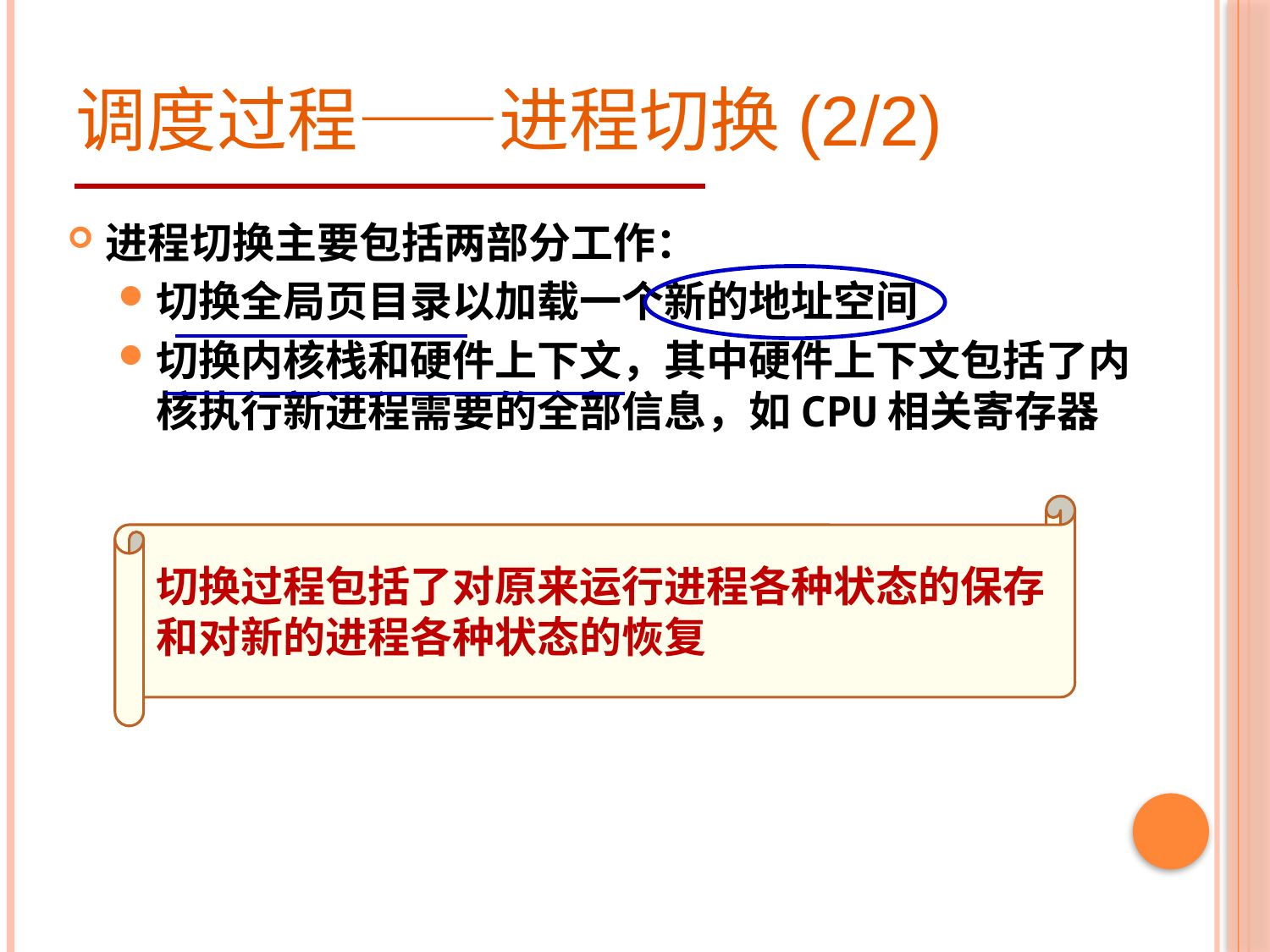

# 调度过程——进程切换(2/2)
进程切换主要包括两部分工作：
切换全局页目录以加载一个新的地址空间
切换内核栈和硬件上下文，其中硬件上下文包括了内核执行新进程需要的全部信息，如CPU相关寄存器

切换过程包括了对原来运行进程各种状态的保存和对新的进程各种状态的恢复